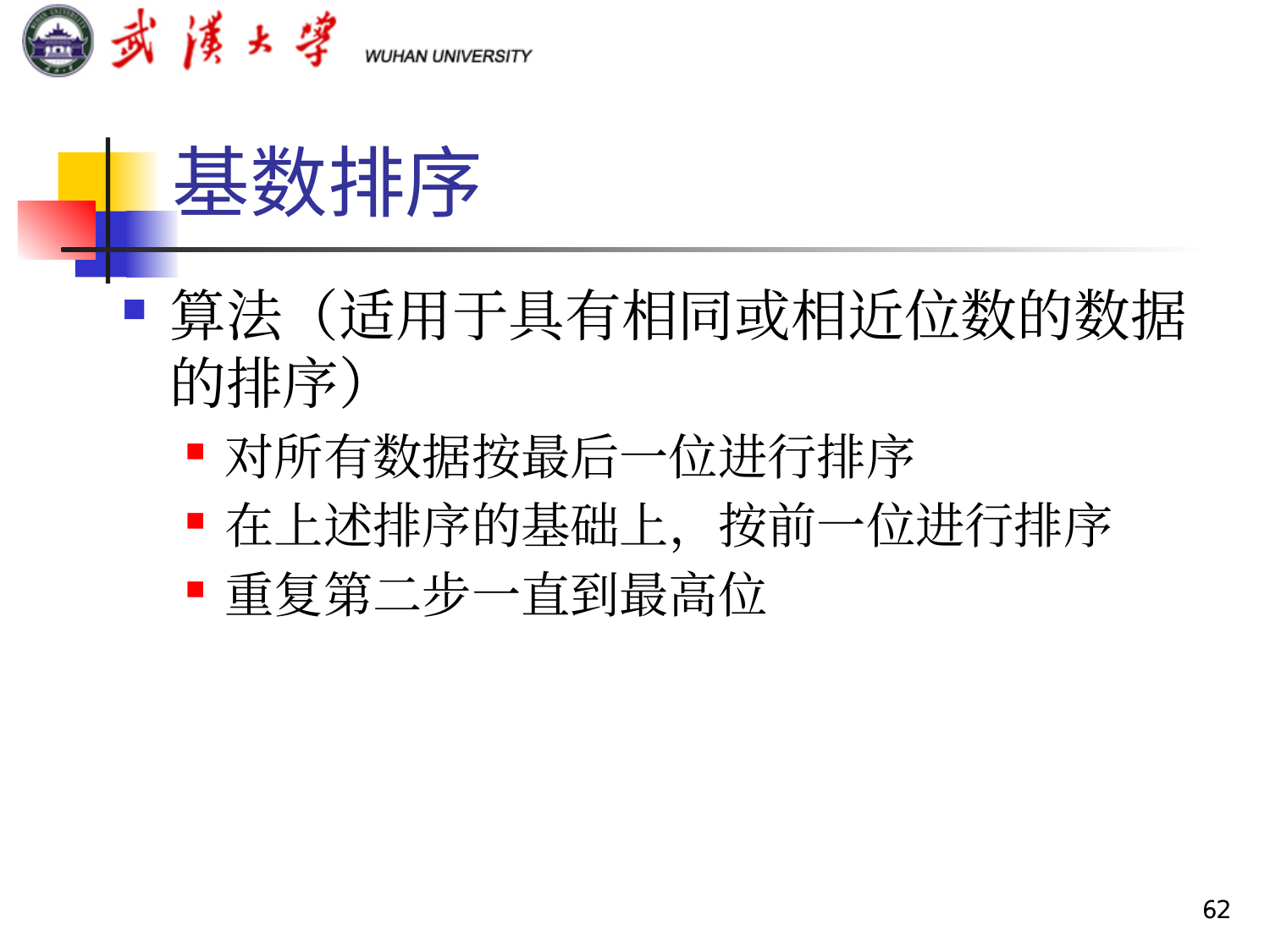

# 基数排序
算法（适用于具有相同或相近位数的数据的排序）
对所有数据按最后一位进行排序
在上述排序的基础上，按前一位进行排序
重复第二步一直到最高位

62